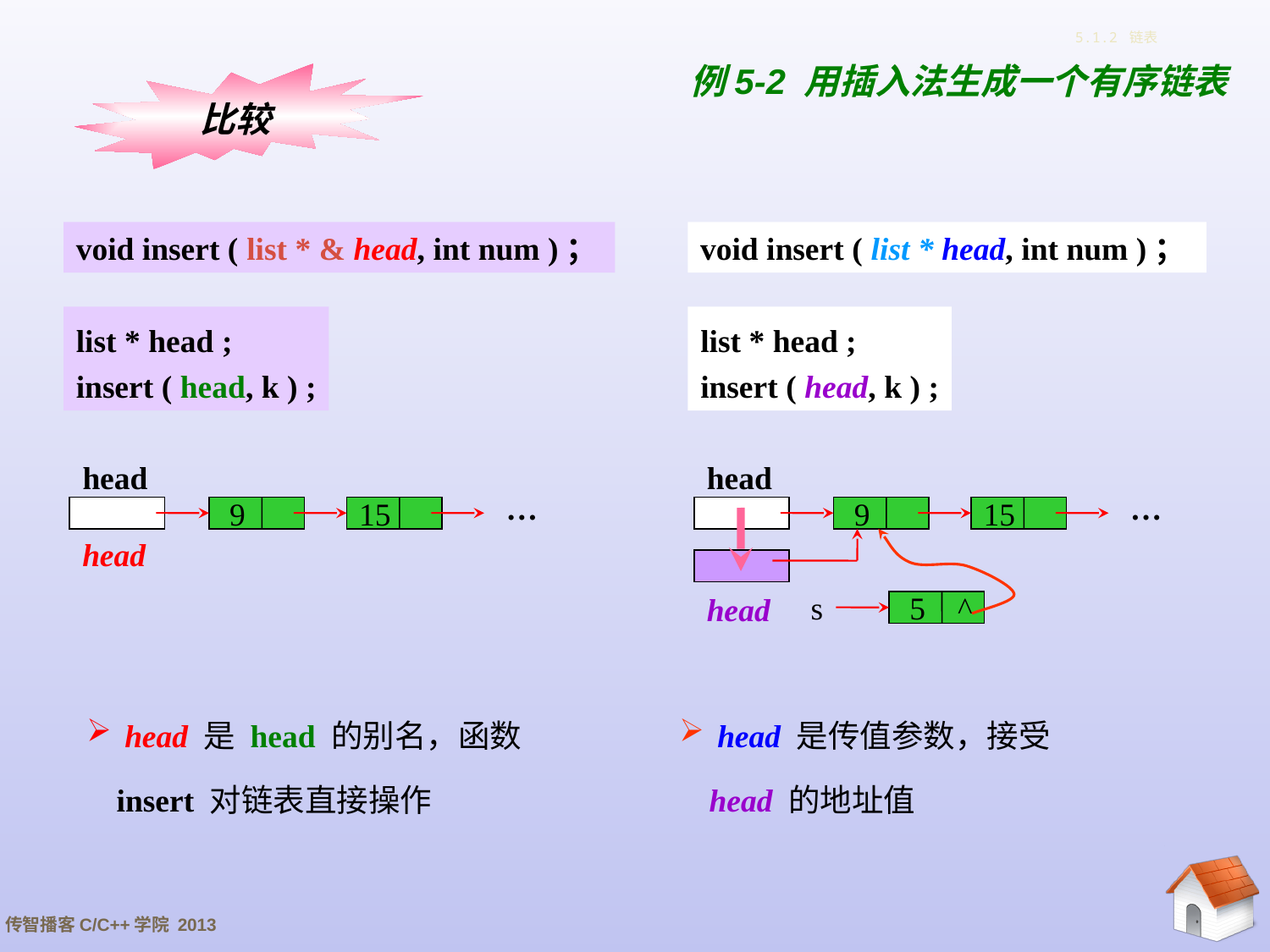

# 5.1.2 链表
例5-2 用插入法生成一个有序链表
比较
void insert ( list * & head, int num )；
void insert ( list * head, int num )；
list * head ;
insert ( head, k ) ;
list * head ;
insert ( head, k ) ;
head
…

 9

15

head
…

 9

15

head

head
s
 5    ^

 head 是 head 的别名，函数insert 对链表直接操作
 head 是传值参数，接受 head 的地址值